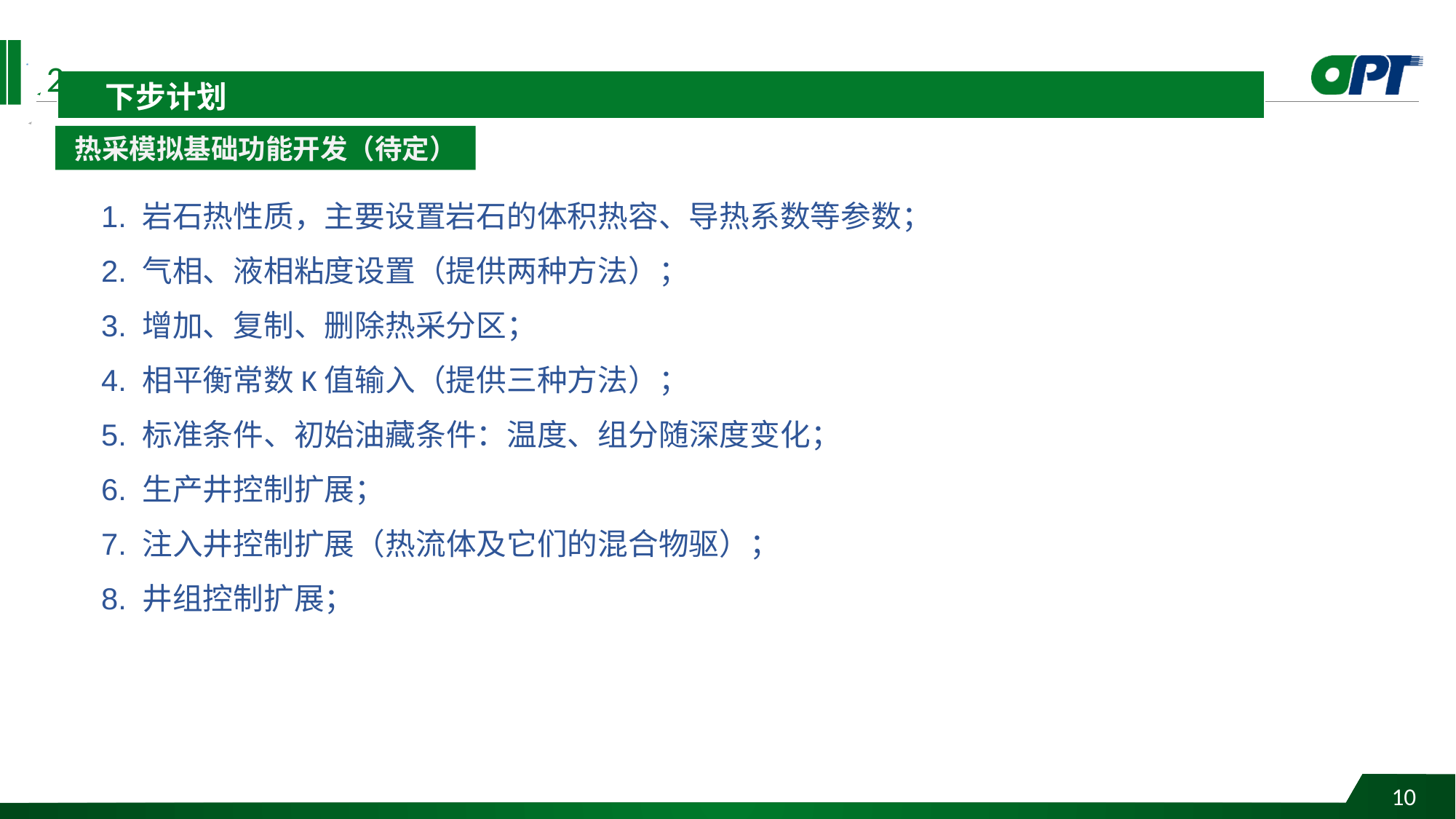

下步计划

2
热采模拟基础功能开发（待定）
岩石热性质，主要设置岩石的体积热容、导热系数等参数；
气相、液相粘度设置（提供两种方法）；
增加、复制、删除热采分区；
相平衡常数K值输入（提供三种方法）；
标准条件、初始油藏条件：温度、组分随深度变化；
生产井控制扩展；
注入井控制扩展（热流体及它们的混合物驱）；
井组控制扩展；